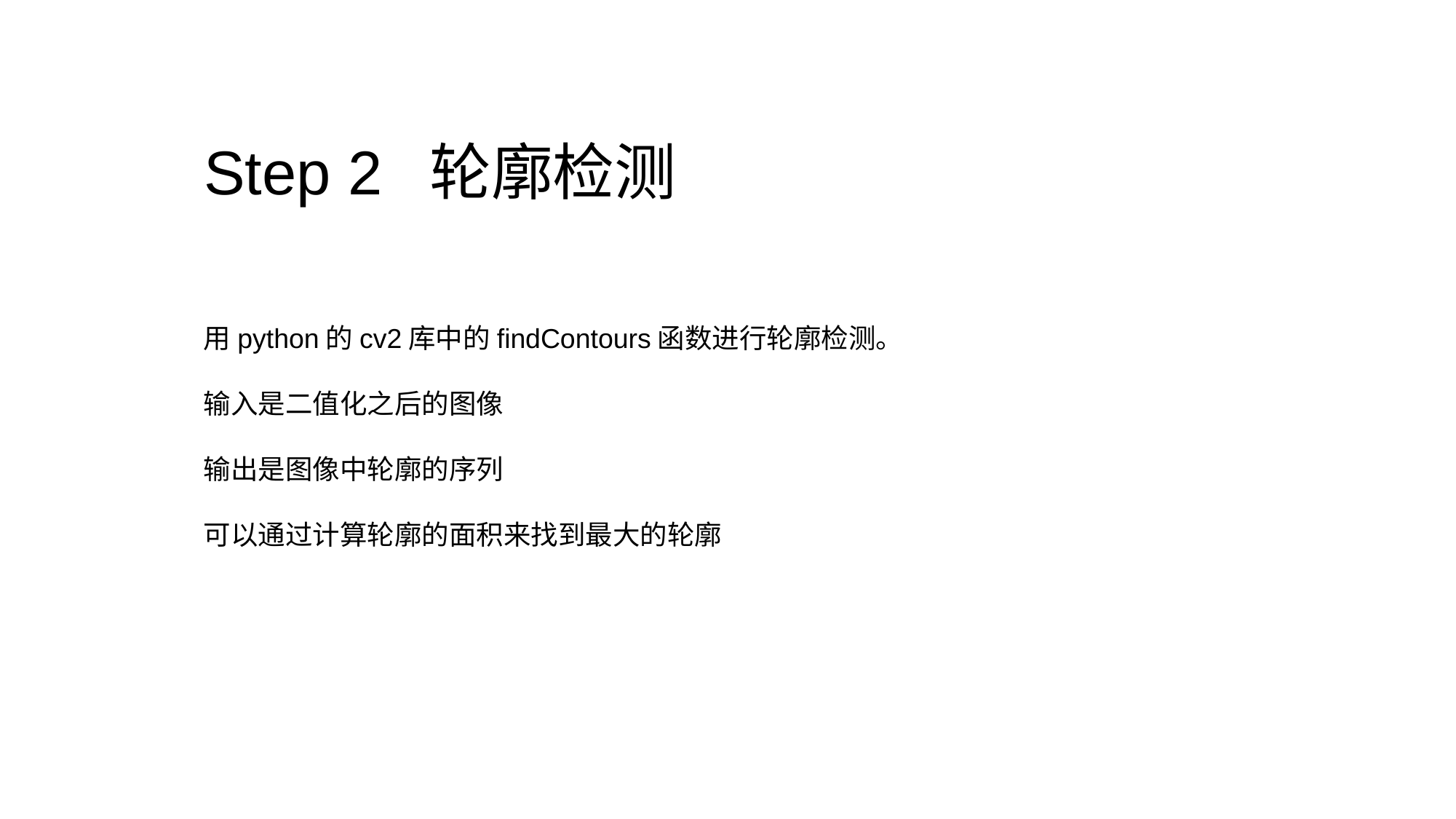

# Step 2  轮廓检测
用python的cv2库中的findContours函数进行轮廓检测。

输入是二值化之后的图像

输出是图像中轮廓的序列

可以通过计算轮廓的面积来找到最大的轮廓